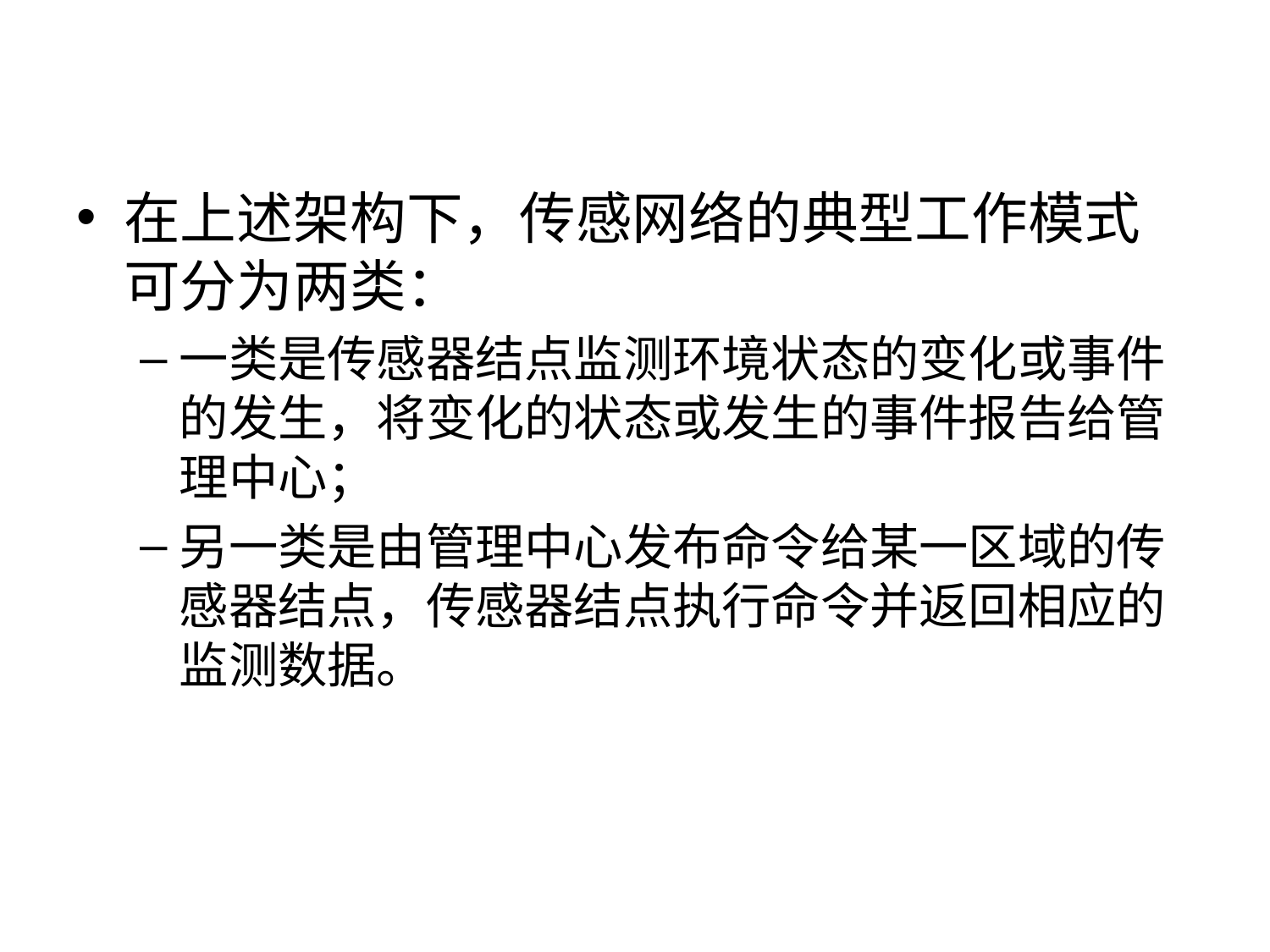

在上述架构下，传感网络的典型工作模式可分为两类：
一类是传感器结点监测环境状态的变化或事件的发生，将变化的状态或发生的事件报告给管理中心；
另一类是由管理中心发布命令给某一区域的传感器结点，传感器结点执行命令并返回相应的监测数据。